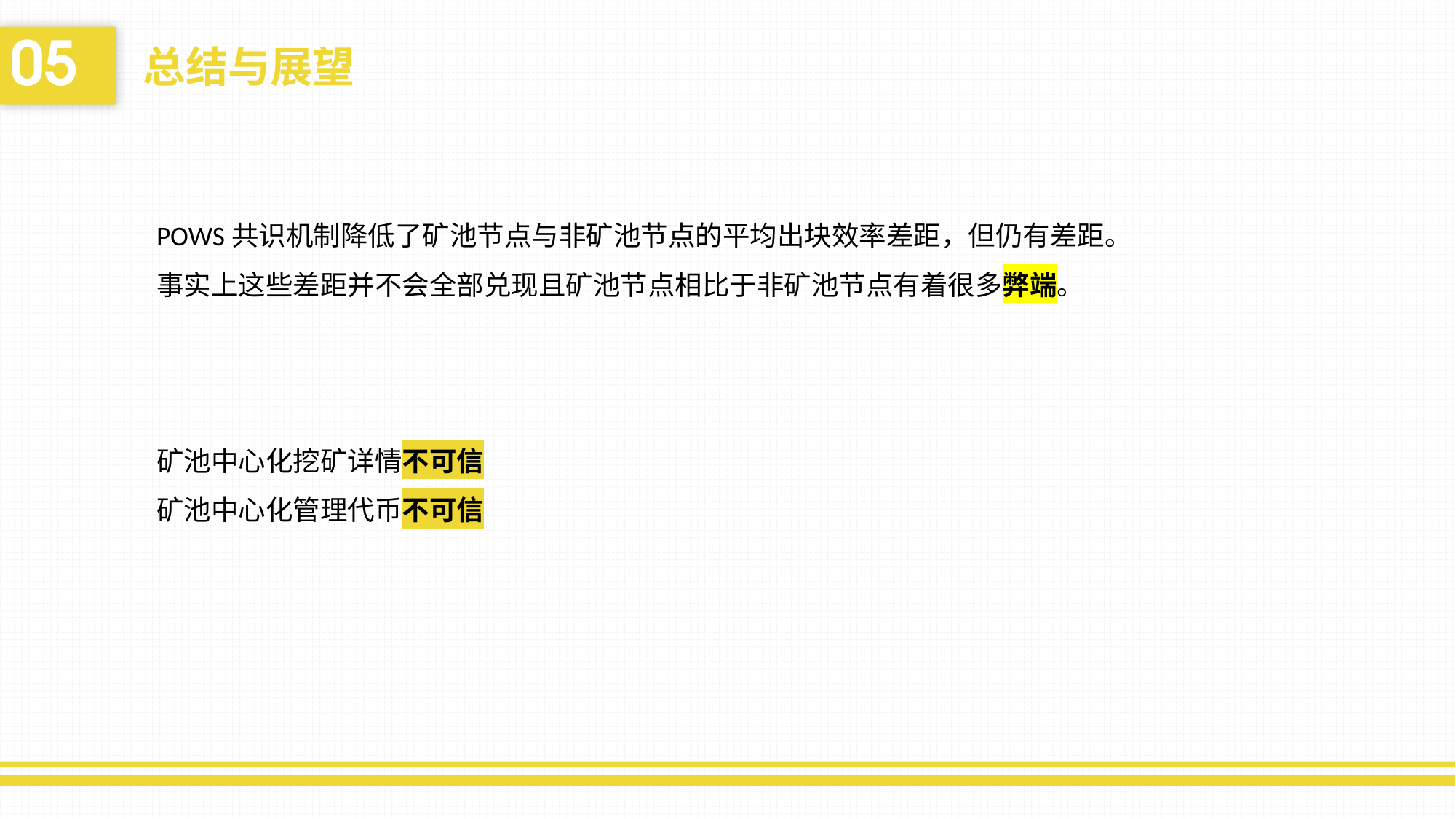

05
总结与展望
POWS共识机制降低了矿池节点与非矿池节点的平均出块效率差距，但仍有差距。事实上这些差距并不会全部兑现且矿池节点相比于非矿池节点有着很多弊端。
矿池中心化挖矿详情不可信
矿池中心化管理代币不可信